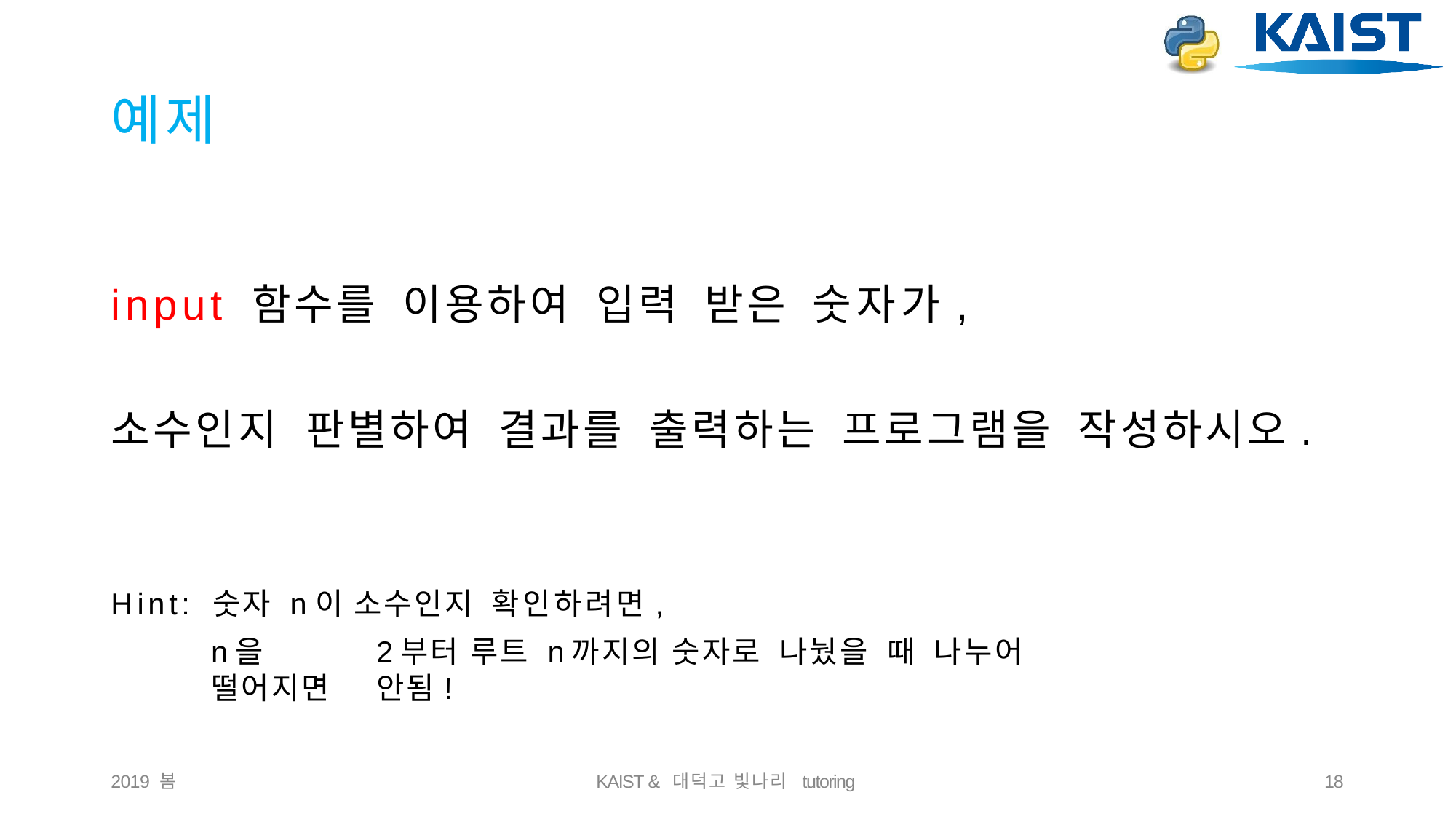

# 예제
input	함수를	이용하여	입력	받은	숫자가,

소수인지	판별하여	결과를	출력하는	프로그램을	작성하시오.
Hint:	숫자	n이	소수인지	확인하려면,
n을	2부터	루트	n까지의	숫자로	나눴을	때	나누어	떨어지면	안됨!
2019 봄
KAIST & 대덕고 빛나리 tutoring
18